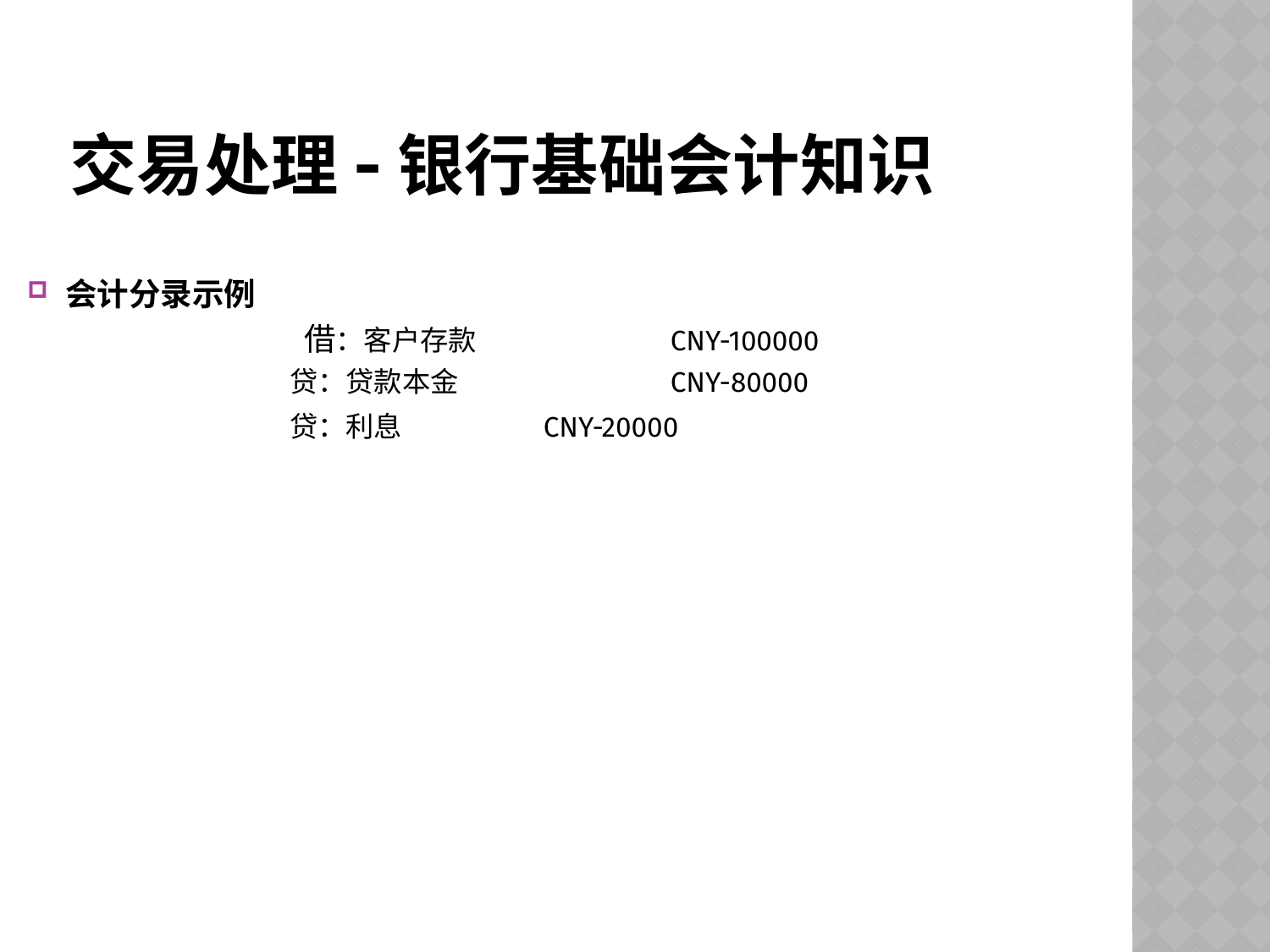

# 交易处理-银行基础会计知识
会计分录示例
	 借：客户存款		CNY-100000
                   贷：贷款本金		CNY-80000
                   贷：利息		CNY-20000